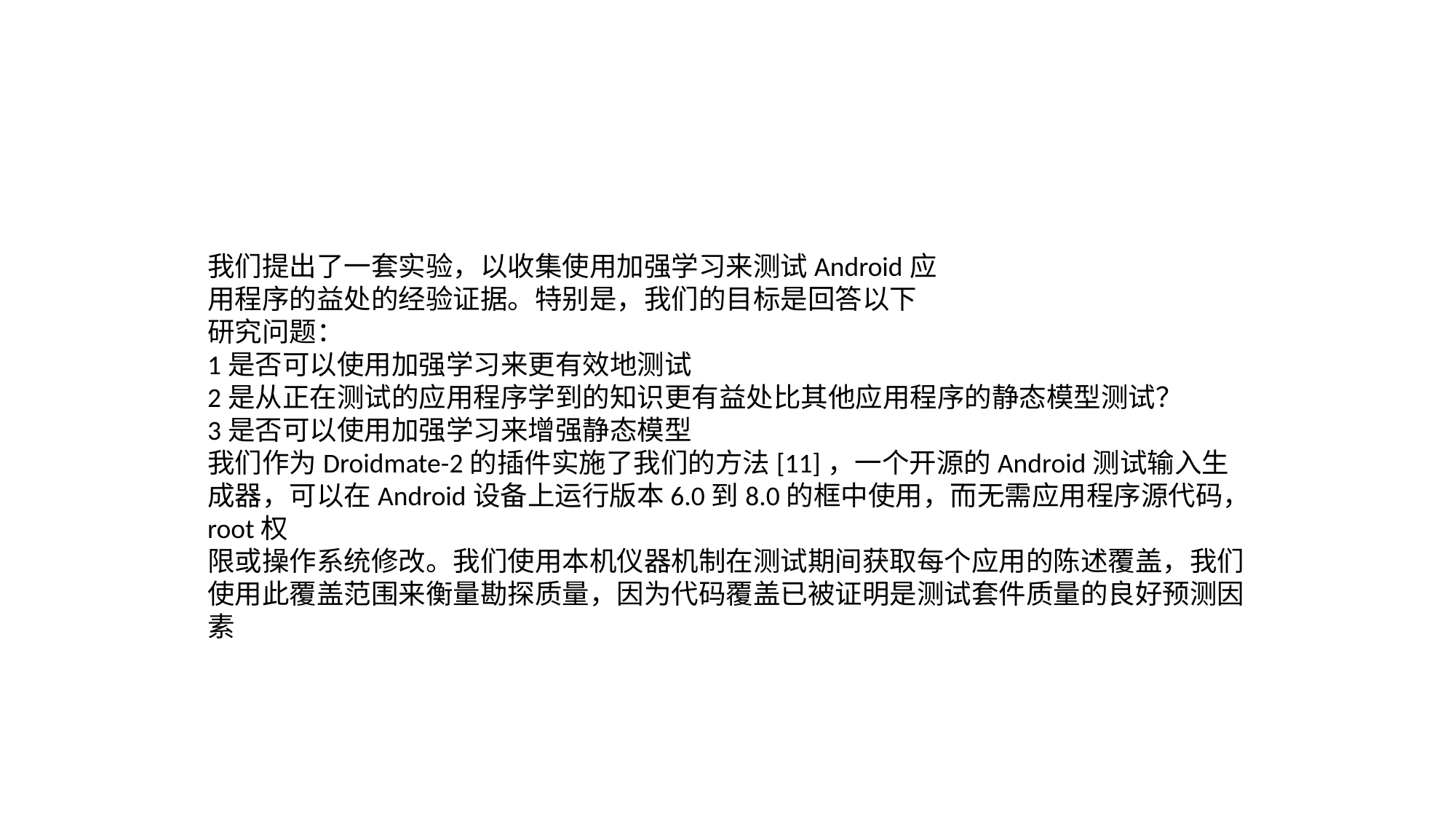

#
我们提出了一套实验，以收集使用加强学习来测试Android应
用程序的益处的经验证据。特别是，我们的目标是回答以下
研究问题：
1是否可以使用加强学习来更有效地测试
2是从正在测试的应用程序学到的知识更有益处比其他应用程序的静态模型测试？
3是否可以使用加强学习来增强静态模型
我们作为Droidmate-2的插件实施了我们的方法[11]，一个开源的Android测试输入生成器，可以在Android设备上运行版本6.0到8.0的框中使用，而无需应用程序源代码，root权
限或操作系统修改。我们使用本机仪器机制在测试期间获取每个应用的陈述覆盖，我们使用此覆盖范围来衡量勘探质量，因为代码覆盖已被证明是测试套件质量的良好预测因素